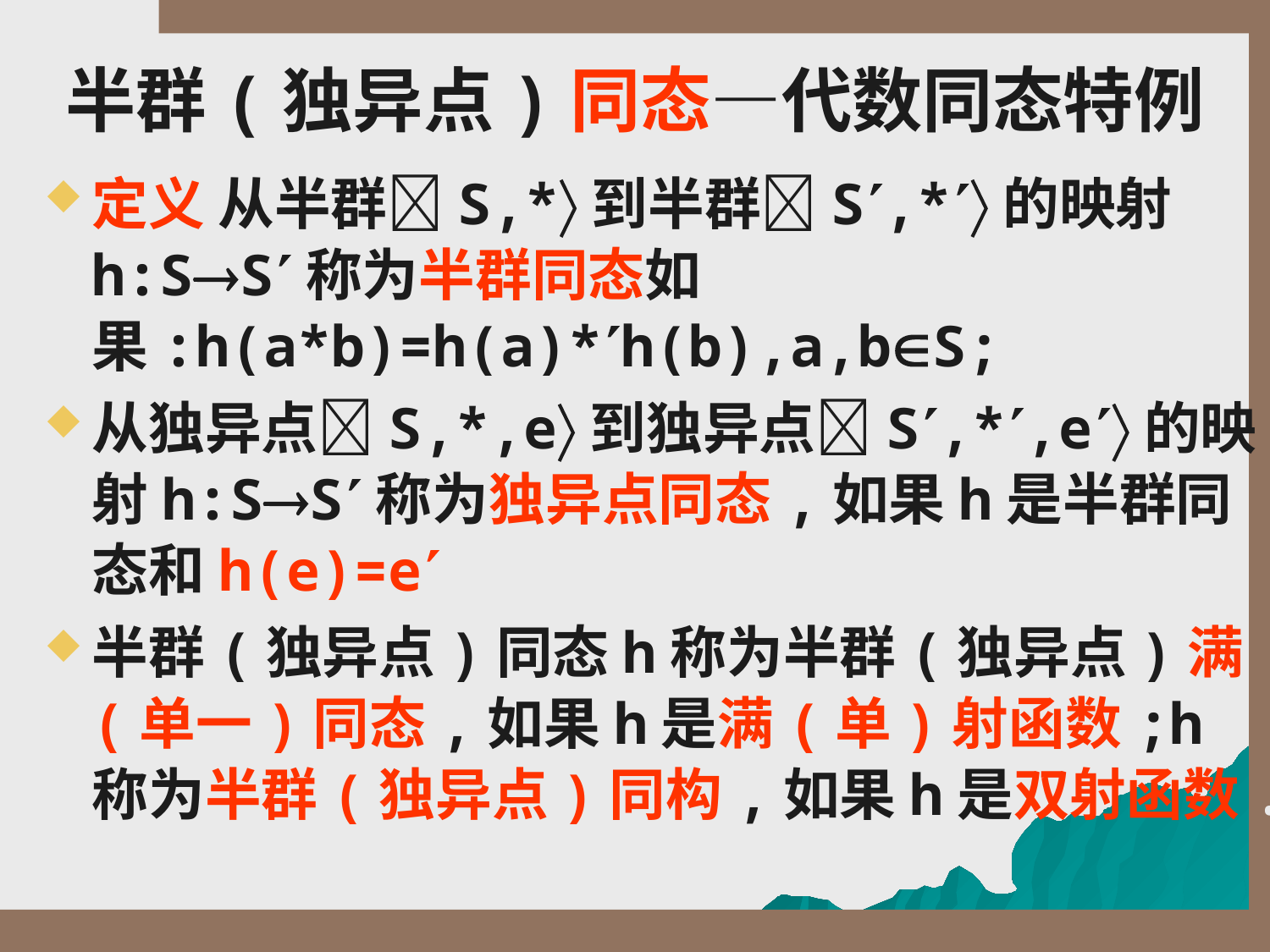

# 半群(独异点)同态—代数同态特例
定义 从半群〈S,*〉到半群〈S′,*′〉的映射h:S→S′称为半群同态如果:h(a*b)=h(a)*′h(b),a,b∈S;
从独异点〈S,*,e〉到独异点〈S′,*′,e′〉的映射h:S→S′称为独异点同态,如果h是半群同态和h(e)=e′.
半群(独异点)同态h称为半群(独异点)满(单一)同态,如果h是满(单)射函数;h称为半群(独异点)同构,如果h是双射函数.
51